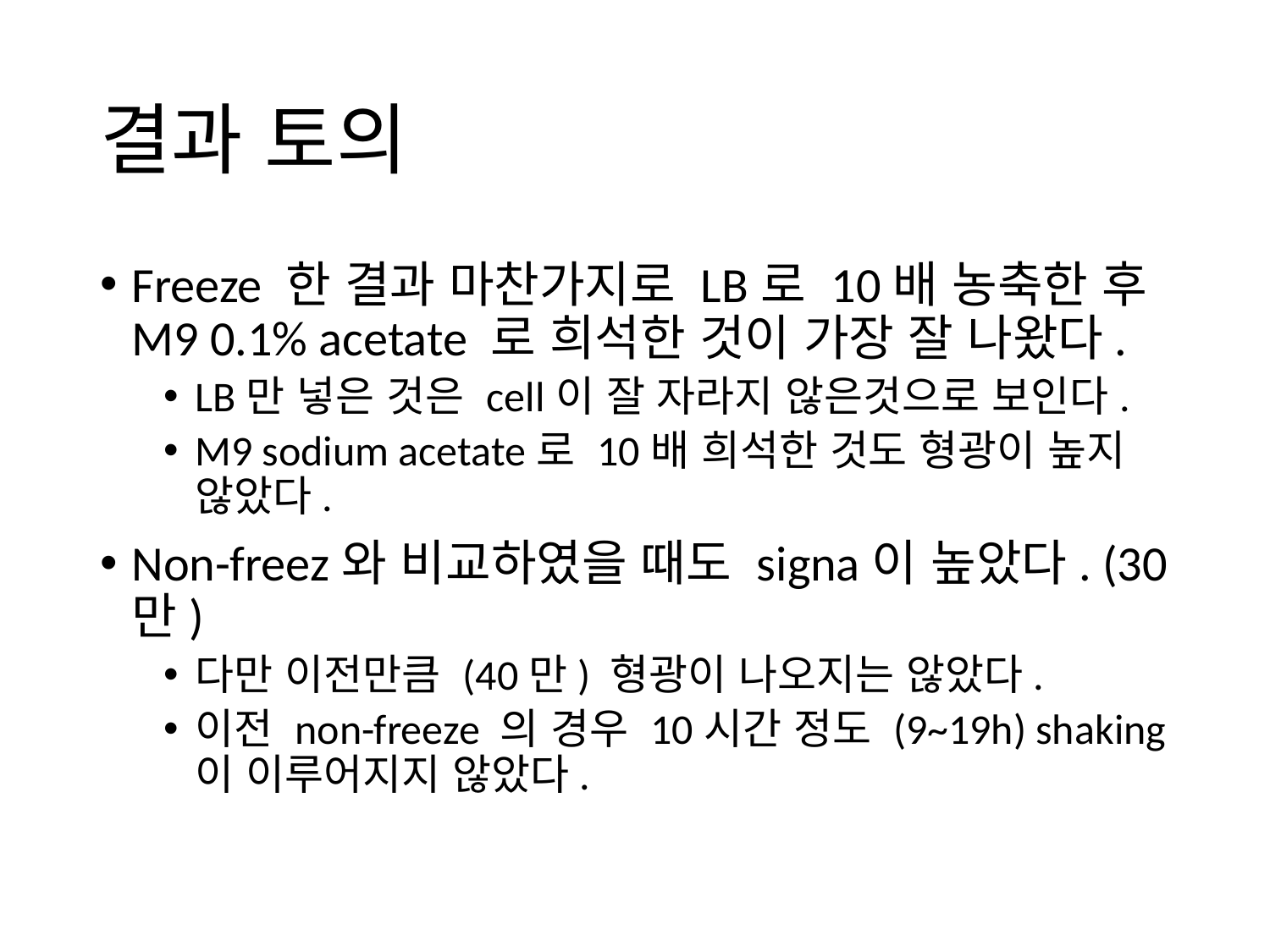

# 결과 토의
Freeze 한 결과 마찬가지로 LB로 10배 농축한 후 M9 0.1% acetate 로 희석한 것이 가장 잘 나왔다.
LB만 넣은 것은 cell이 잘 자라지 않은것으로 보인다.
M9 sodium acetate로 10배 희석한 것도 형광이 높지 않았다.
Non-freez와 비교하였을 때도 signa이 높았다. (30만)
다만 이전만큼 (40만) 형광이 나오지는 않았다.
이전 non-freeze 의 경우 10시간 정도 (9~19h) shaking 이 이루어지지 않았다.